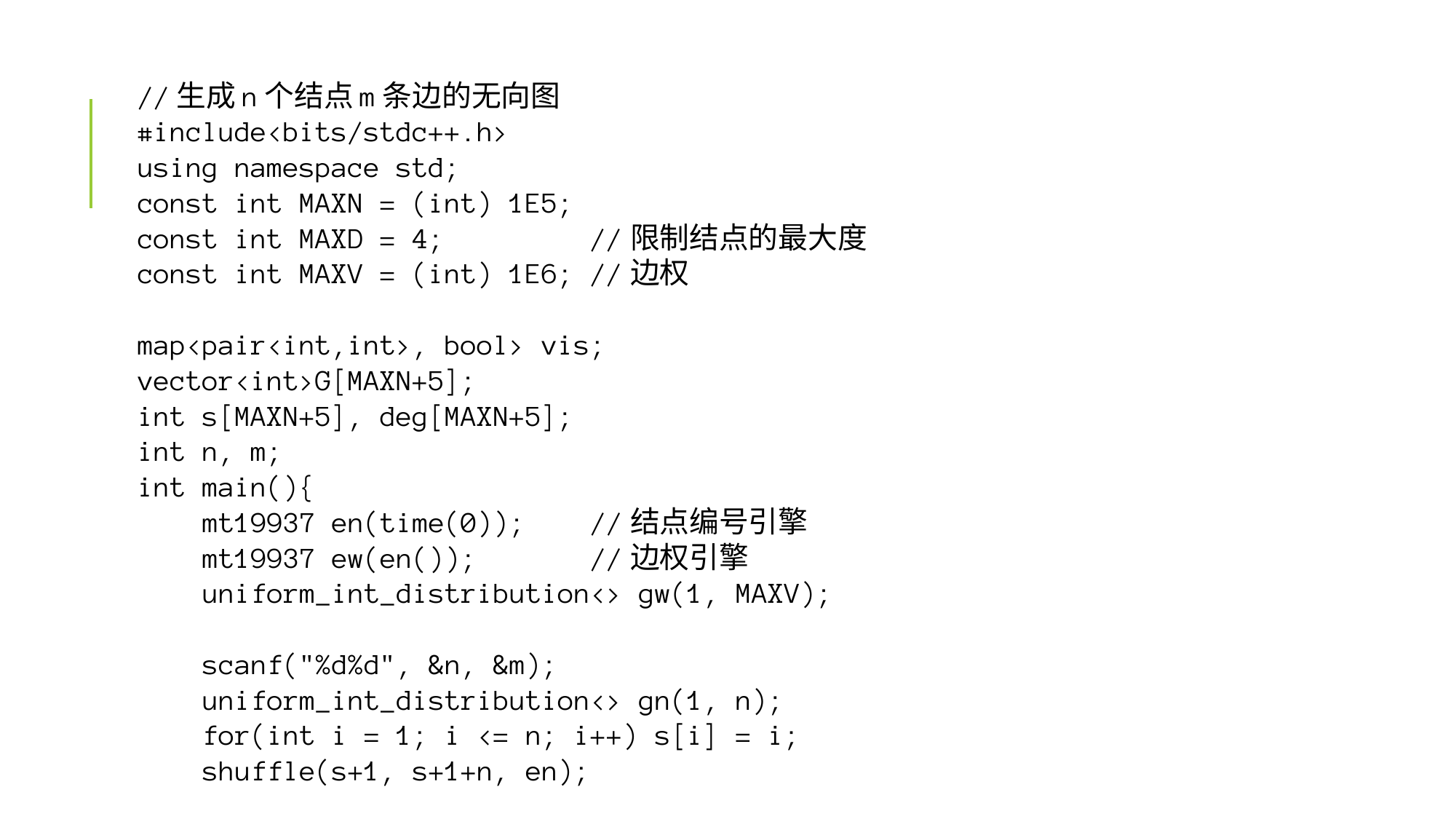

//生成n个结点m条边的无向图
#include<bits/stdc++.h>
using namespace std;
const int MAXN = (int) 1E5;
const int MAXD = 4;         //限制结点的最大度
const int MAXV = (int) 1E6; //边权

map<pair<int,int>, bool> vis;
vector<int>G[MAXN+5];
int s[MAXN+5], deg[MAXN+5];
int n, m;
int main(){
    mt19937 en(time(0));    //结点编号引擎
    mt19937 ew(en());       //边权引擎
    uniform_int_distribution<> gw(1, MAXV);

    scanf("%d%d", &n, &m);
    uniform_int_distribution<> gn(1, n);
    for(int i = 1; i <= n; i++) s[i] = i;
    shuffle(s+1, s+1+n, en);